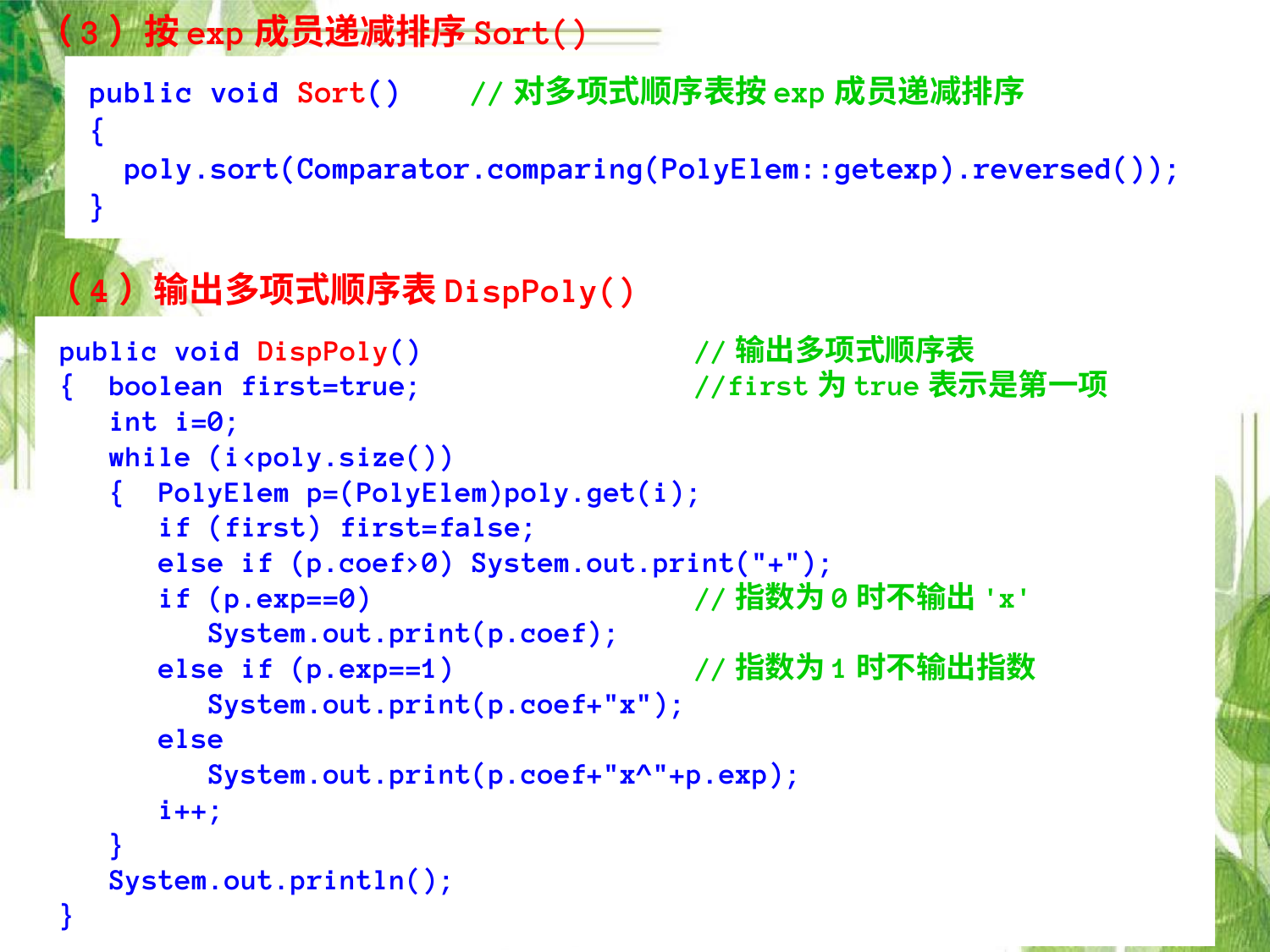

（3）按exp成员递减排序Sort()
public void Sort()	//对多项式顺序表按exp成员递减排序
{
  poly.sort(Comparator.comparing(PolyElem::getexp).reversed());
}
（4）输出多项式顺序表DispPoly()
public void DispPoly()			//输出多项式顺序表
{  boolean first=true;			//first为true表示是第一项
   int i=0;
   while (i<poly.size())
   {  PolyElem p=(PolyElem)poly.get(i);
      if (first) first=false;
      else if (p.coef>0) System.out.print("+");
      if (p.exp==0)			//指数为0时不输出'x'
         System.out.print(p.coef);
      else if (p.exp==1)		//指数为1时不输出指数
         System.out.print(p.coef+"x");
      else
         System.out.print(p.coef+"x^"+p.exp);
      i++;
   }
   System.out.println();
}